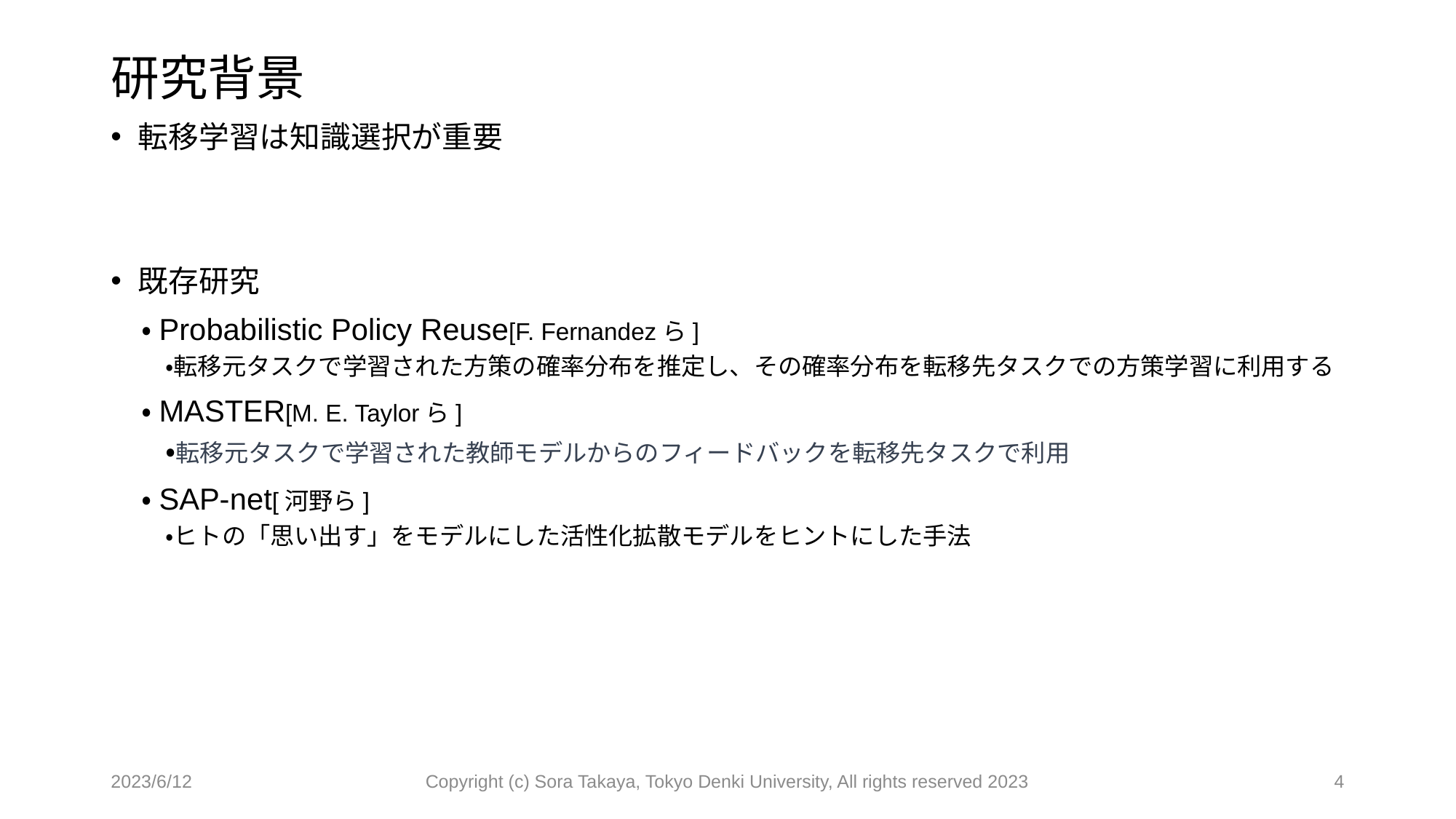

# 研究背景
転移学習は知識選択が重要

既存研究
　・Probabilistic Policy Reuse[F. Fernandezら]
・転移元タスクで学習された方策の確率分布を推定し、その確率分布を転移先タスクでの方策学習に利用する
　・MASTER[M. E. Taylorら]
・転移元タスクで学習された教師モデルからのフィードバックを転移先タスクで利用
　・SAP-net[河野ら]
・ヒトの「思い出す」をモデルにした活性化拡散モデルをヒントにした手法

2023/6/12
4
Copyright (c) Sora Takaya, Tokyo Denki University, All rights reserved 2023